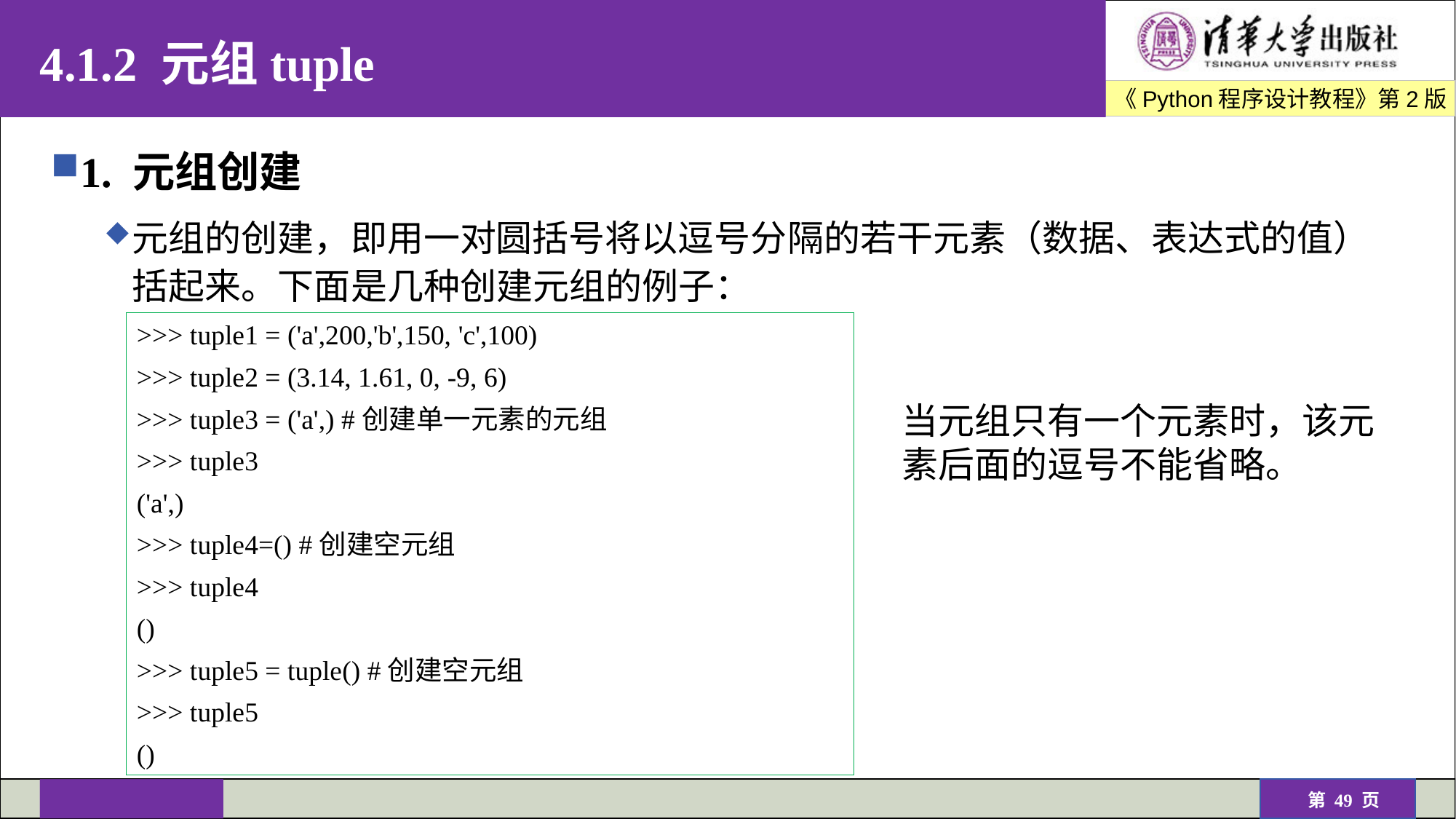

# 4.1.2 元组tuple
1. 元组创建
元组的创建，即用一对圆括号将以逗号分隔的若干元素（数据、表达式的值）括起来。下面是几种创建元组的例子：
>>> tuple1 = ('a',200,'b',150, 'c',100)
>>> tuple2 = (3.14, 1.61, 0, -9, 6)
>>> tuple3 = ('a',) #创建单一元素的元组
>>> tuple3
('a',)
>>> tuple4=() #创建空元组
>>> tuple4
()
>>> tuple5 = tuple() #创建空元组
>>> tuple5
()
当元组只有一个元素时，该元素后面的逗号不能省略。